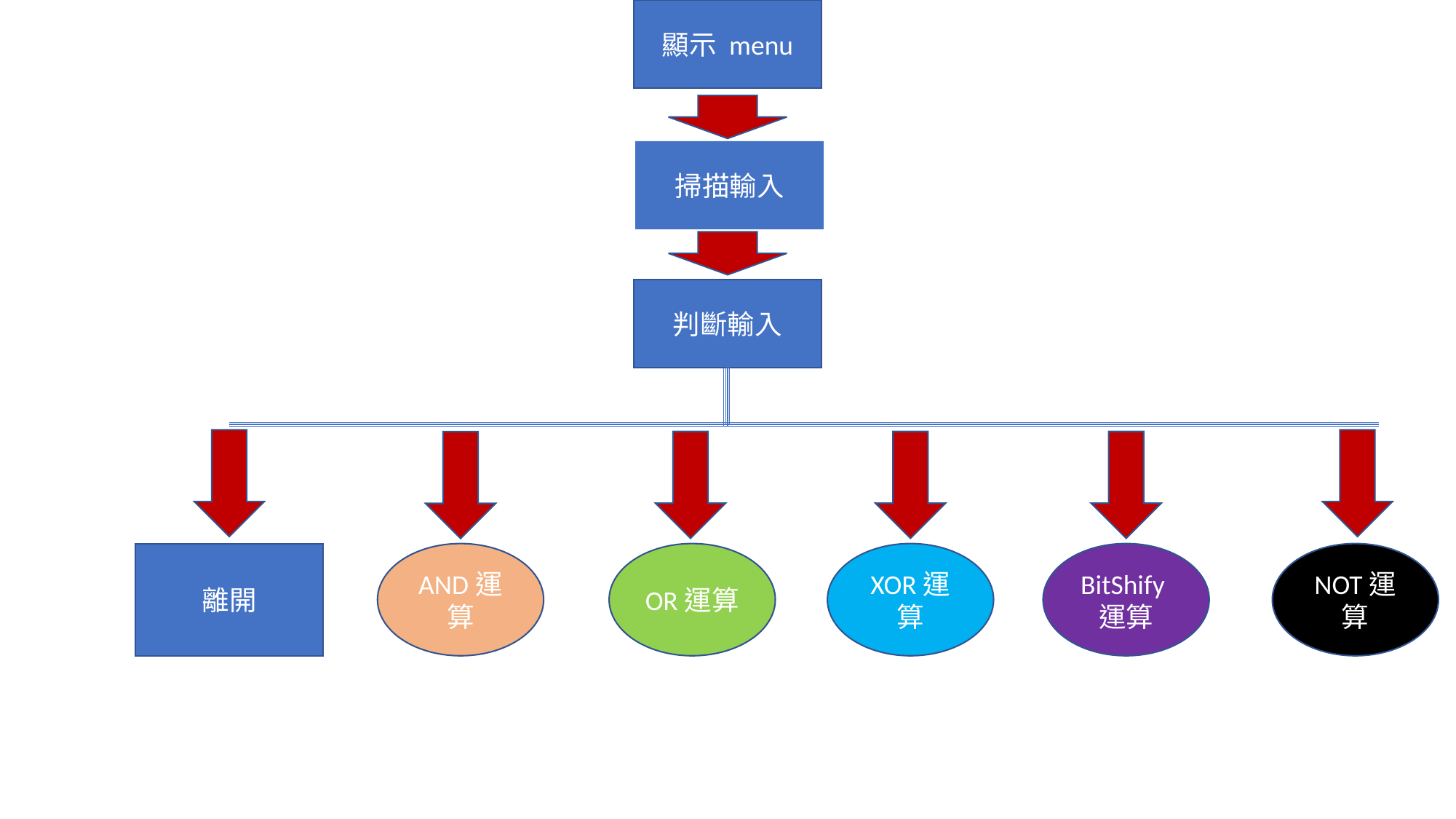

顯示 menu

掃描輸入

判斷輸入

NOT運算
XOR運算
BitShify運算
離開
AND運算
OR運算